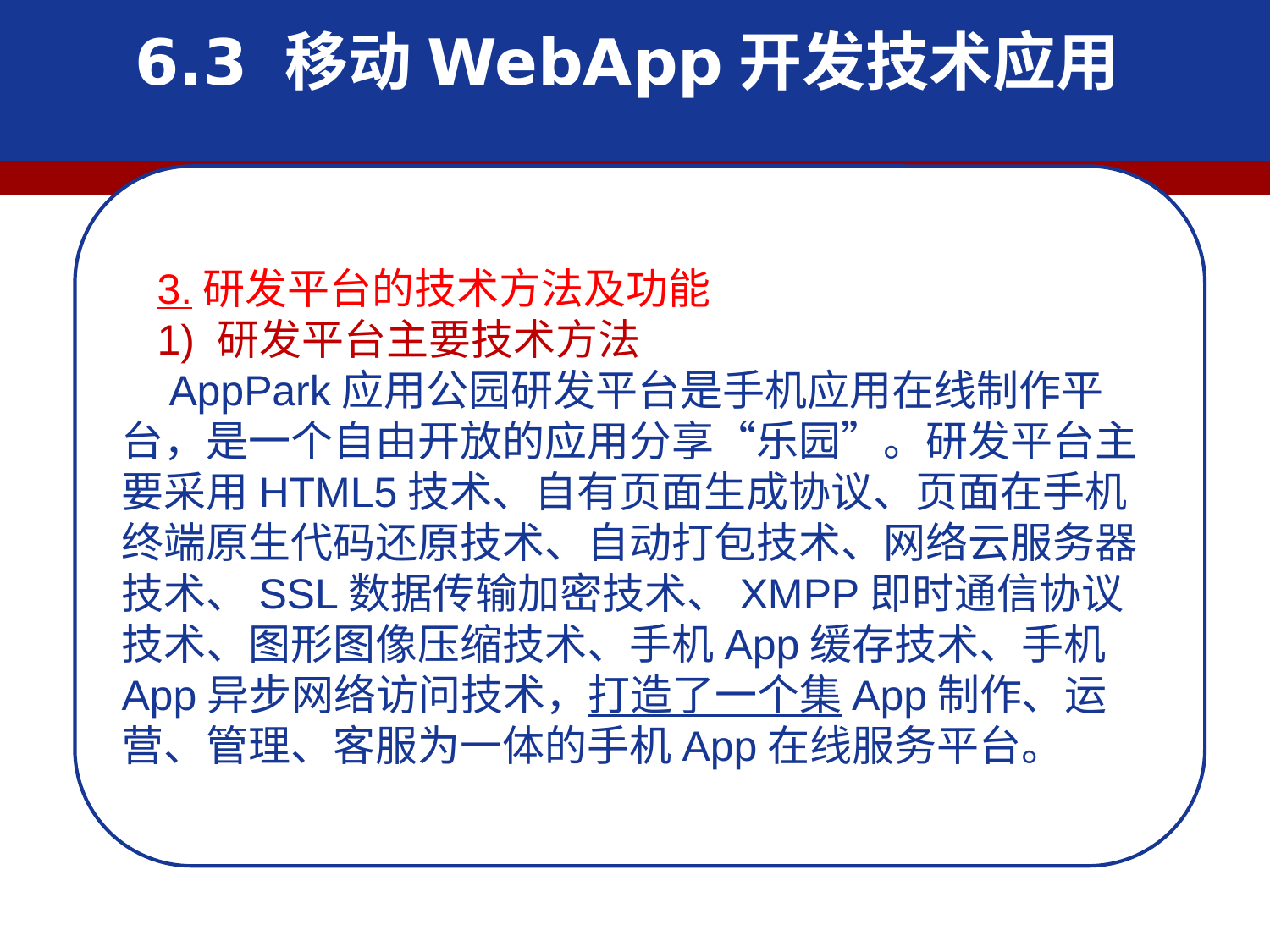

6.3 移动WebApp开发技术应用

   3.研发平台的技术方法及功能
   1) 研发平台主要技术方法
    AppPark应用公园研发平台是手机应用在线制作平台，是一个自由开放的应用分享“乐园”。研发平台主要采用HTML5技术、自有页面生成协议、页面在手机终端原生代码还原技术、自动打包技术、网络云服务器技术、SSL数据传输加密技术、XMPP即时通信协议技术、图形图像压缩技术、手机App缓存技术、手机App异步网络访问技术，打造了一个集App制作、运营、管理、客服为一体的手机App在线服务平台。